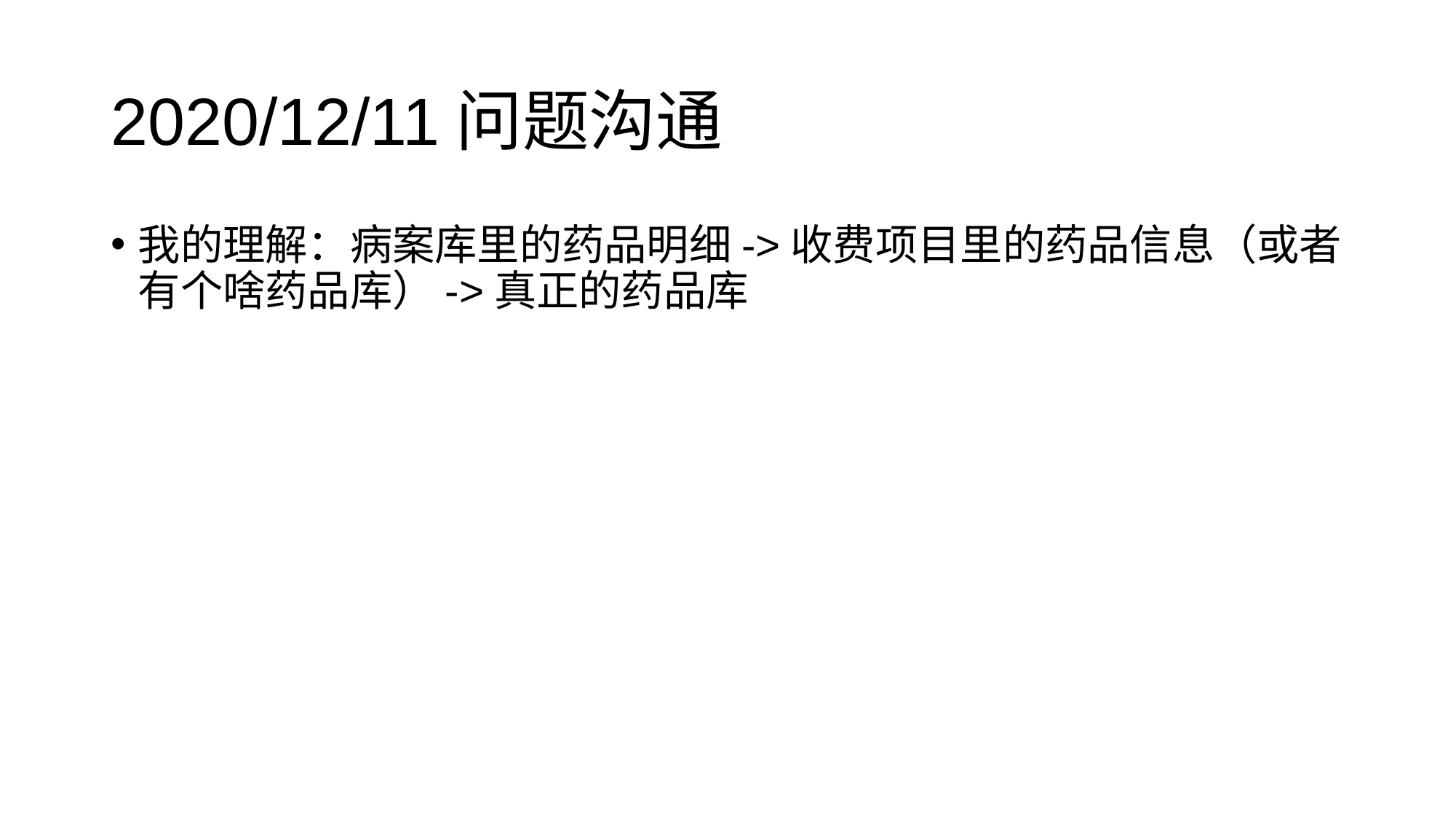

# 2020/12/11问题沟通
我的理解：病案库里的药品明细->收费项目里的药品信息（或者有个啥药品库）->真正的药品库